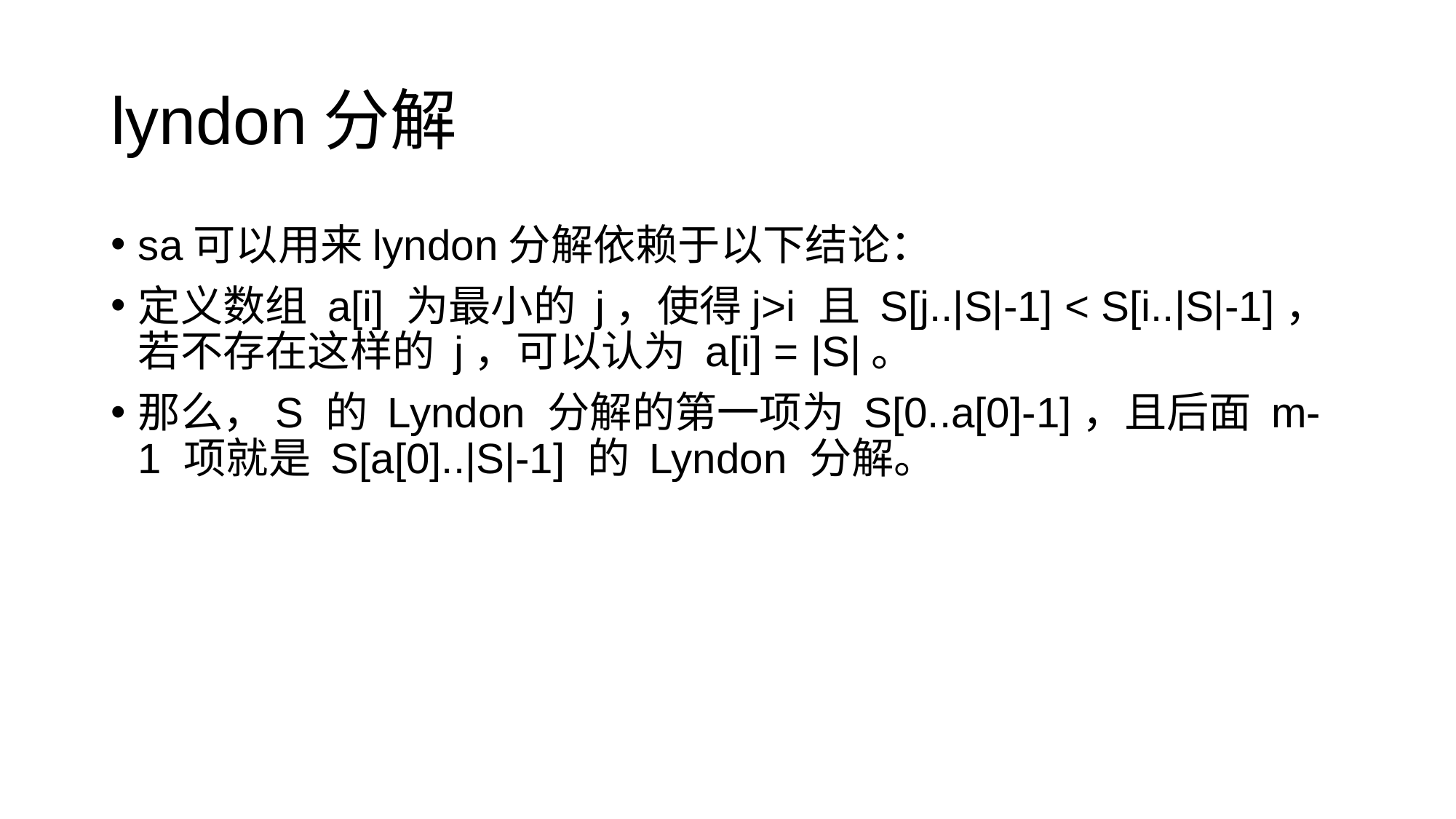

# lyndon分解
sa可以用来lyndon分解依赖于以下结论：
定义数组 a[i] 为最小的 j，使得j>i 且 S[j..|S|-1] < S[i..|S|-1]，若不存在这样的 j，可以认为 a[i] = |S|。
那么，S 的 Lyndon 分解的第一项为 S[0..a[0]-1]，且后面 m-1 项就是 S[a[0]..|S|-1] 的 Lyndon 分解。